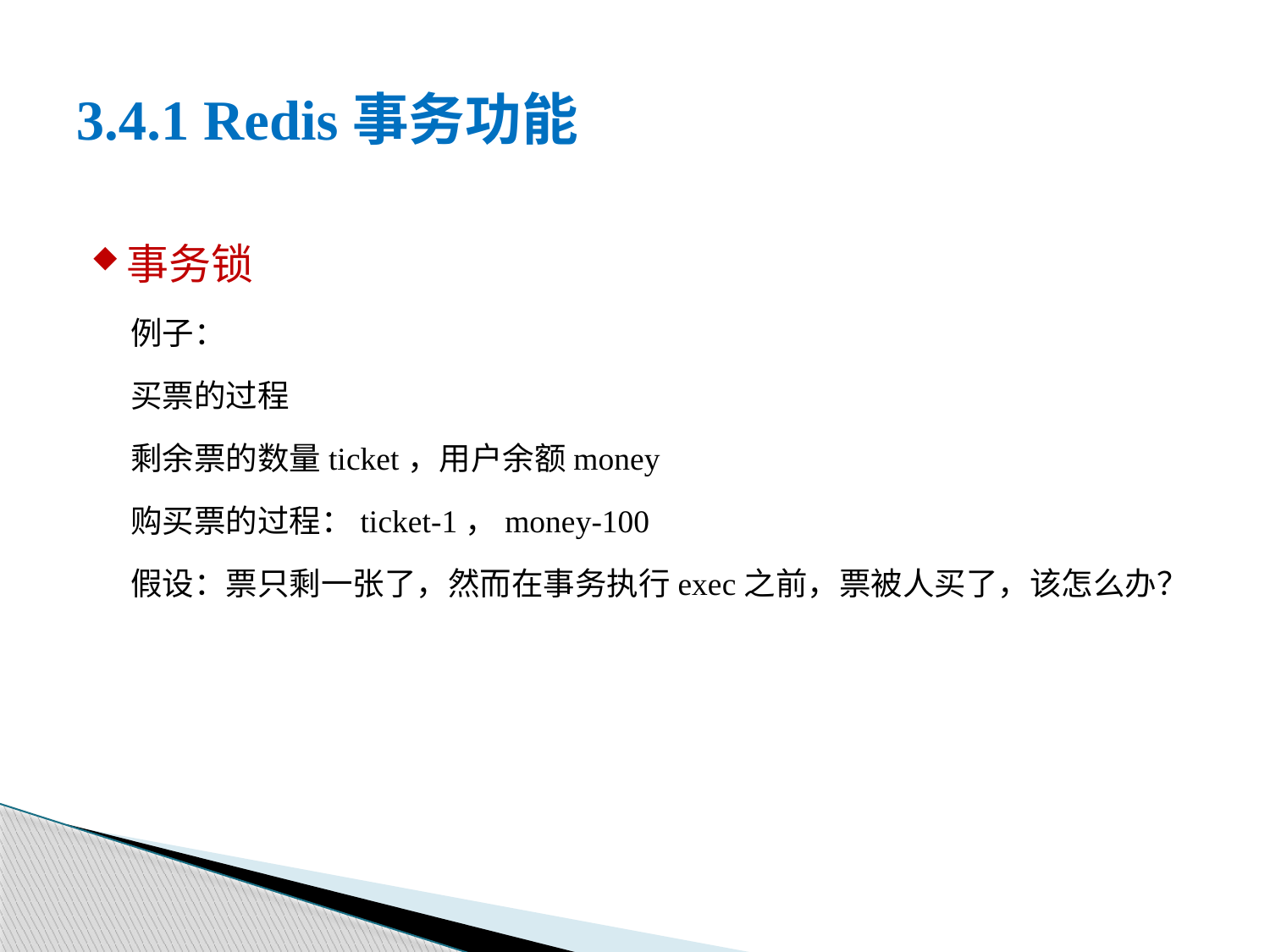

# 3.4.1 Redis事务功能
事务锁
例子：
买票的过程
剩余票的数量ticket，用户余额money
购买票的过程：ticket-1，money-100
假设：票只剩一张了，然而在事务执行exec之前，票被人买了，该怎么办？